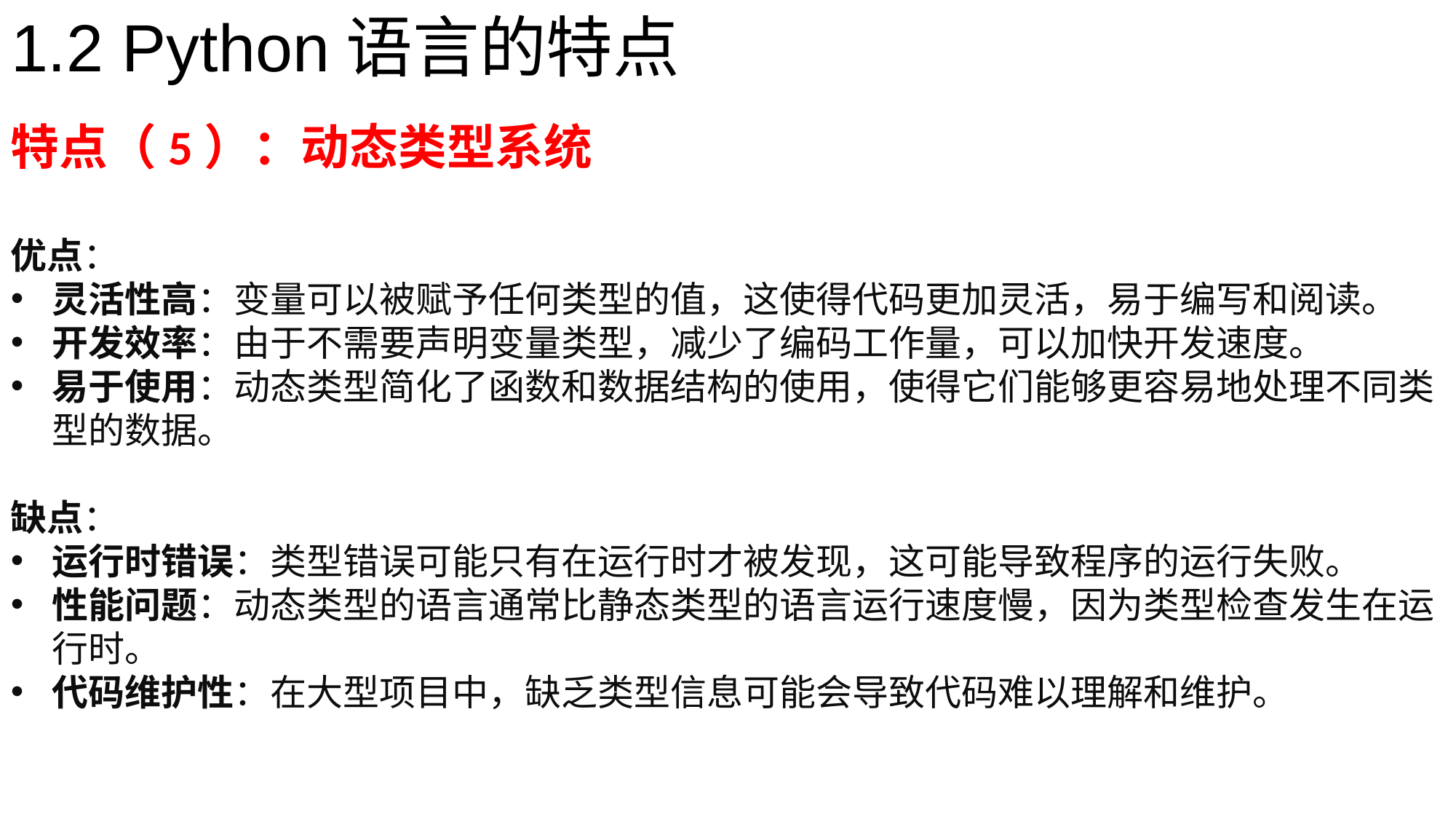

# 1.2 Python语言的特点
特点（5）：动态类型系统
优点：
灵活性高：变量可以被赋予任何类型的值，这使得代码更加灵活，易于编写和阅读。
开发效率：由于不需要声明变量类型，减少了编码工作量，可以加快开发速度。
易于使用：动态类型简化了函数和数据结构的使用，使得它们能够更容易地处理不同类型的数据。

缺点：
运行时错误：类型错误可能只有在运行时才被发现，这可能导致程序的运行失败。
性能问题：动态类型的语言通常比静态类型的语言运行速度慢，因为类型检查发生在运行时。
代码维护性：在大型项目中，缺乏类型信息可能会导致代码难以理解和维护。